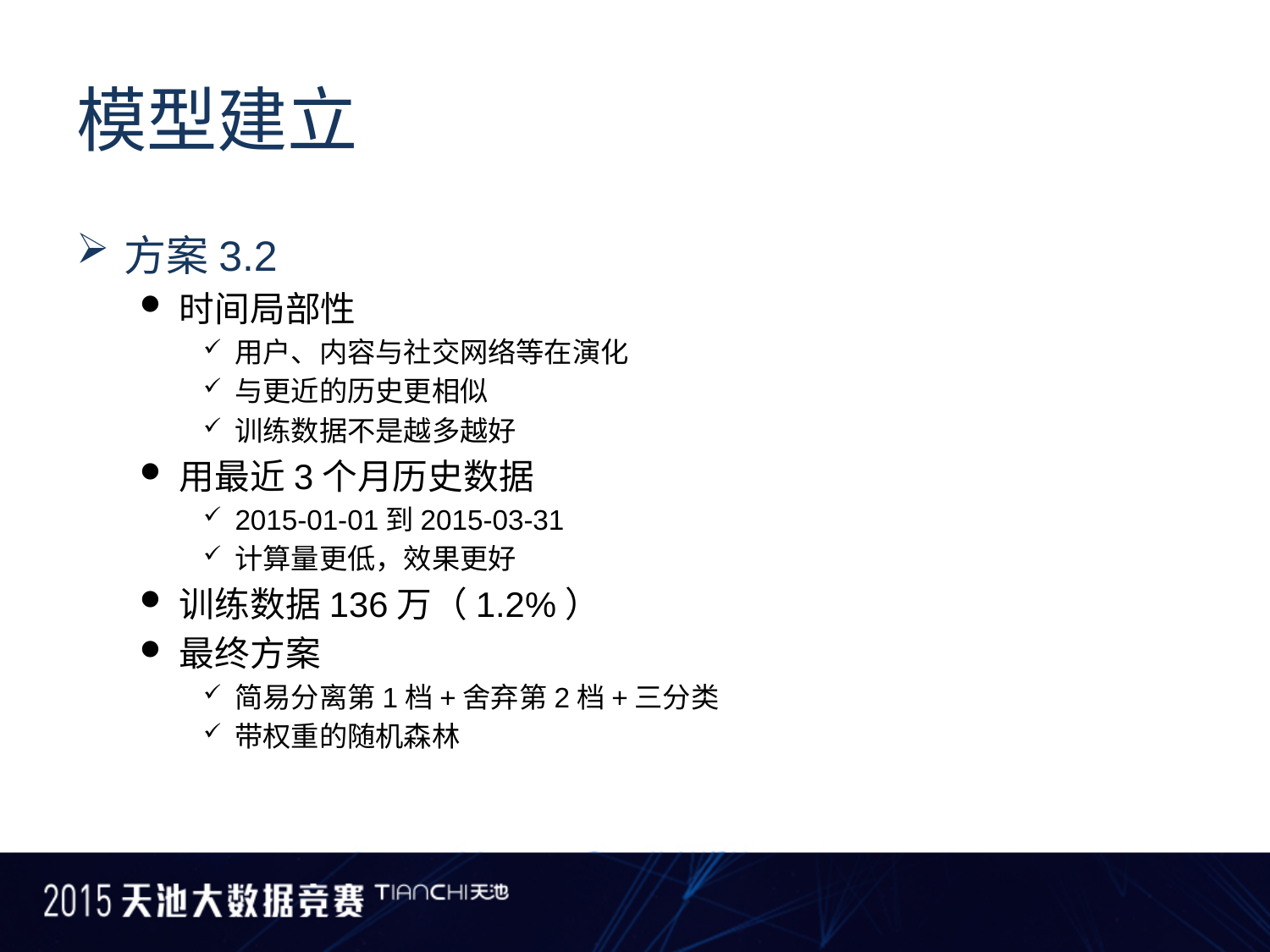

# 模型建立
方案3.2
时间局部性
用户、内容与社交网络等在演化
与更近的历史更相似
训练数据不是越多越好
用最近3个月历史数据
2015-01-01到2015-03-31
计算量更低，效果更好
训练数据136万（1.2%）
最终方案
简易分离第1档+舍弃第2档+三分类
带权重的随机森林